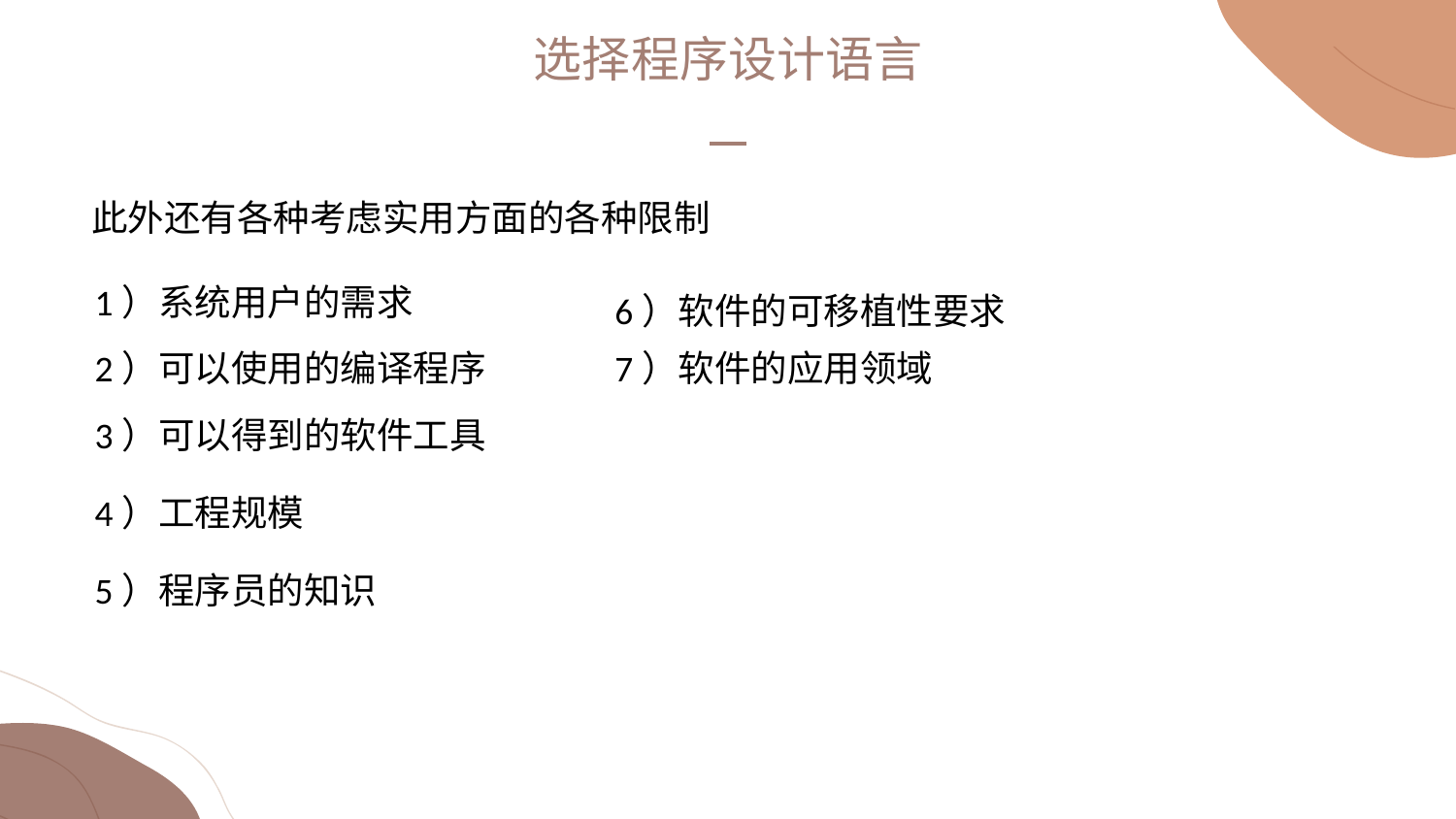

选择程序设计语言
为了
此外还有各种考虑实用方面的各种限制

1）系统用户的需求
6）软件的可移植性要求
2）可以使用的编译程序
7）软件的应用领域
3）可以得到的软件工具
4）工程规模
5）程序员的知识